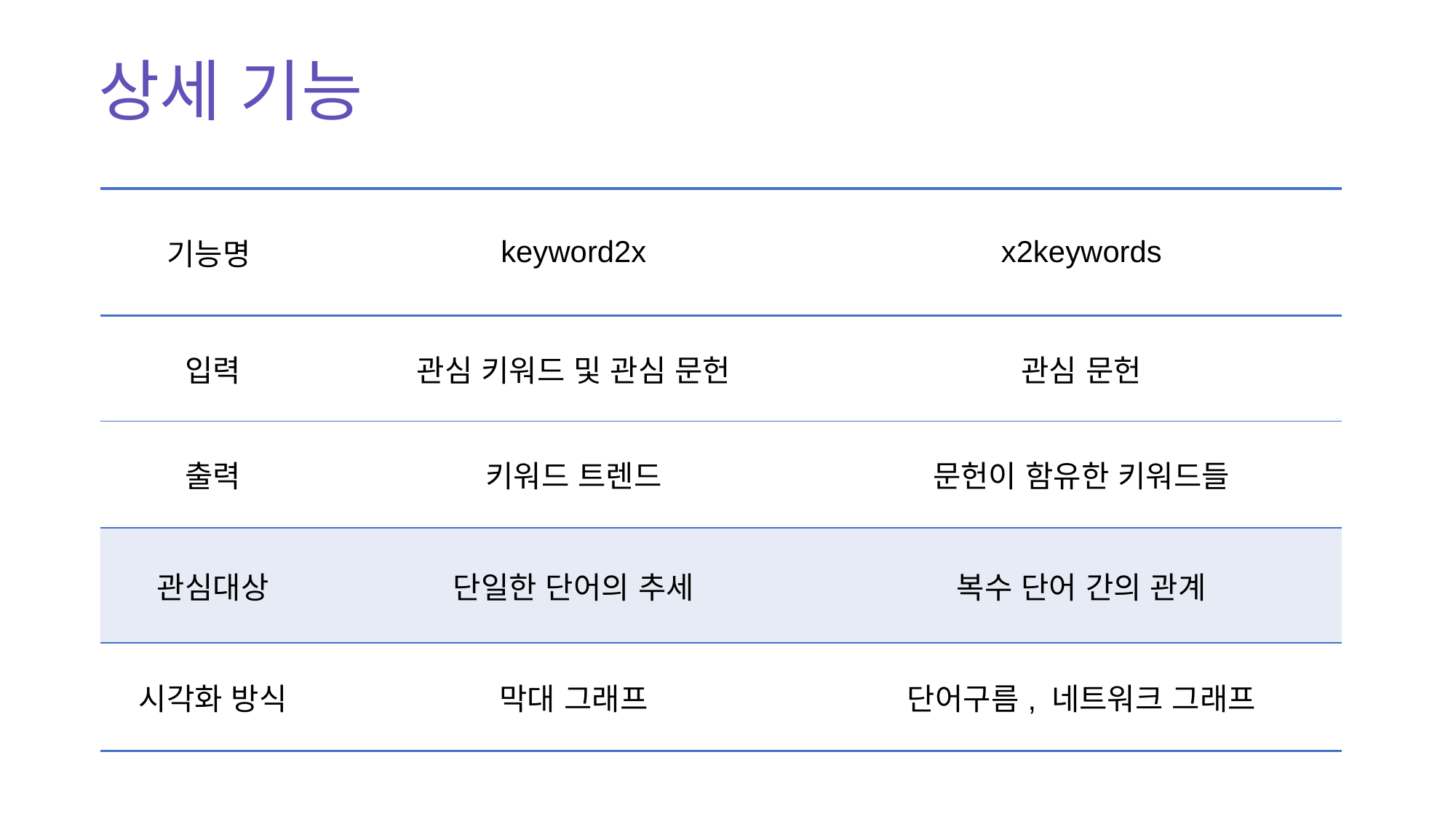

# 상세 기능
| 기능명 | keyword2x | x2keywords |
| --- | --- | --- |
| 입력 | 관심 키워드 및 관심 문헌 | 관심 문헌 |
| 출력 | 키워드 트렌드 | 문헌이 함유한 키워드들 |
| 관심대상 | 단일한 단어의 추세 | 복수 단어 간의 관계 |
| 시각화 방식 | 막대 그래프 | 단어구름, 네트워크 그래프 |